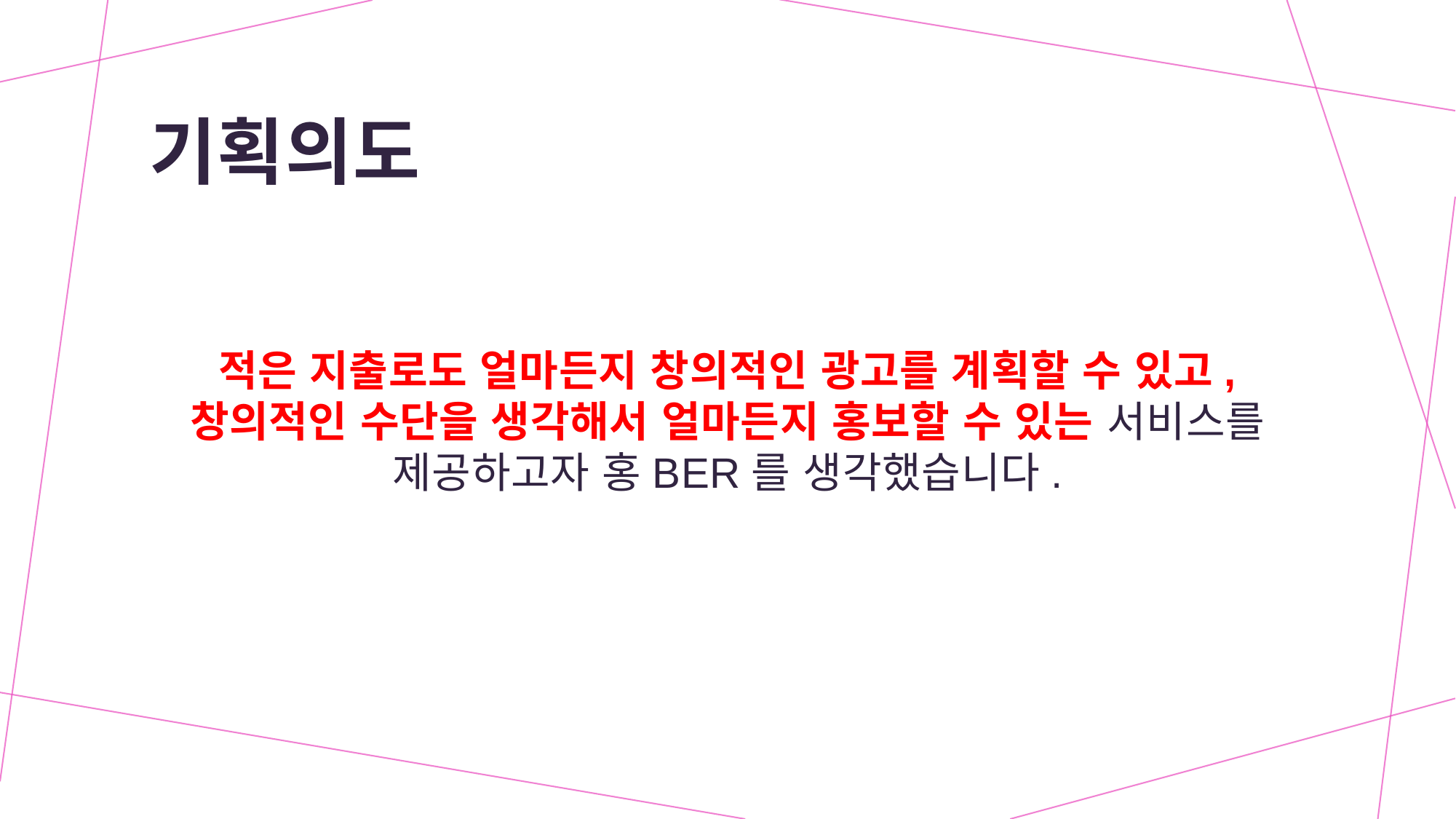

# 기획의도
적은 지출로도 얼마든지 창의적인 광고를 계획할 수 있고, 창의적인 수단을 생각해서 얼마든지 홍보할 수 있는 서비스를 제공하고자 홍BER를 생각했습니다.